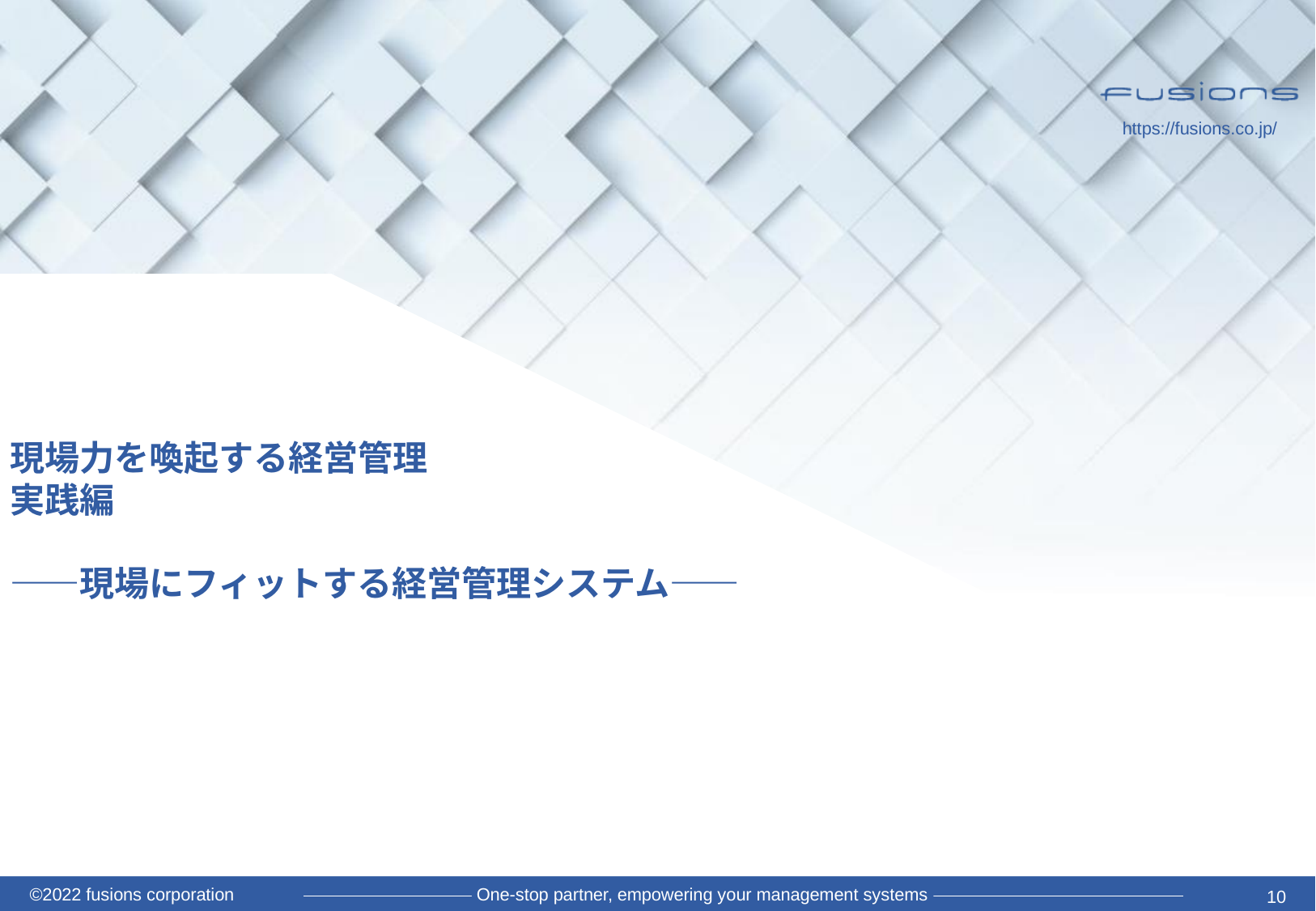

# 現場力を喚起する経営管理 実践編 ――現場にフィットする経営管理システム――